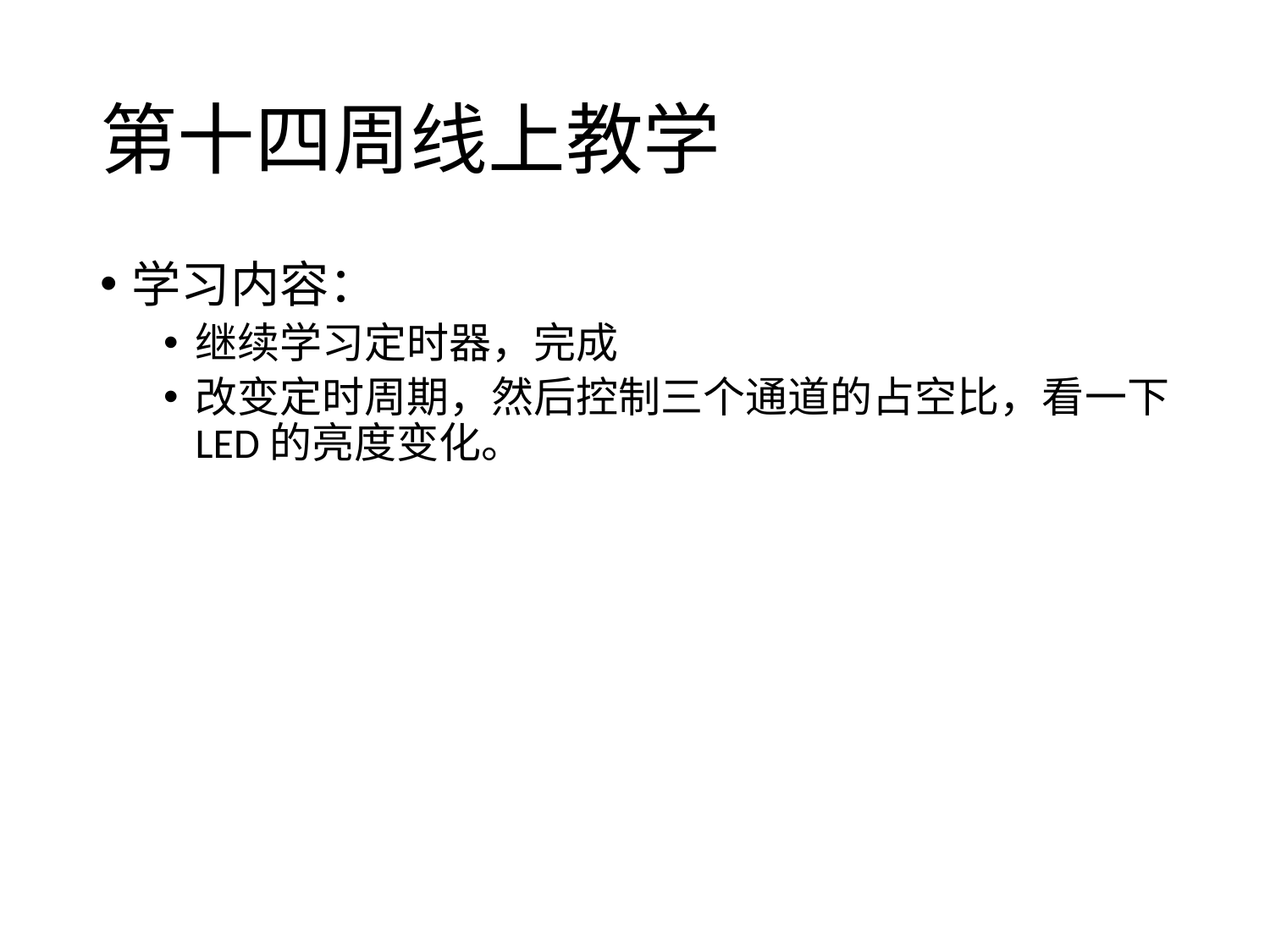

# 第十四周线上教学
学习内容：
继续学习定时器，完成
改变定时周期，然后控制三个通道的占空比，看一下LED的亮度变化。